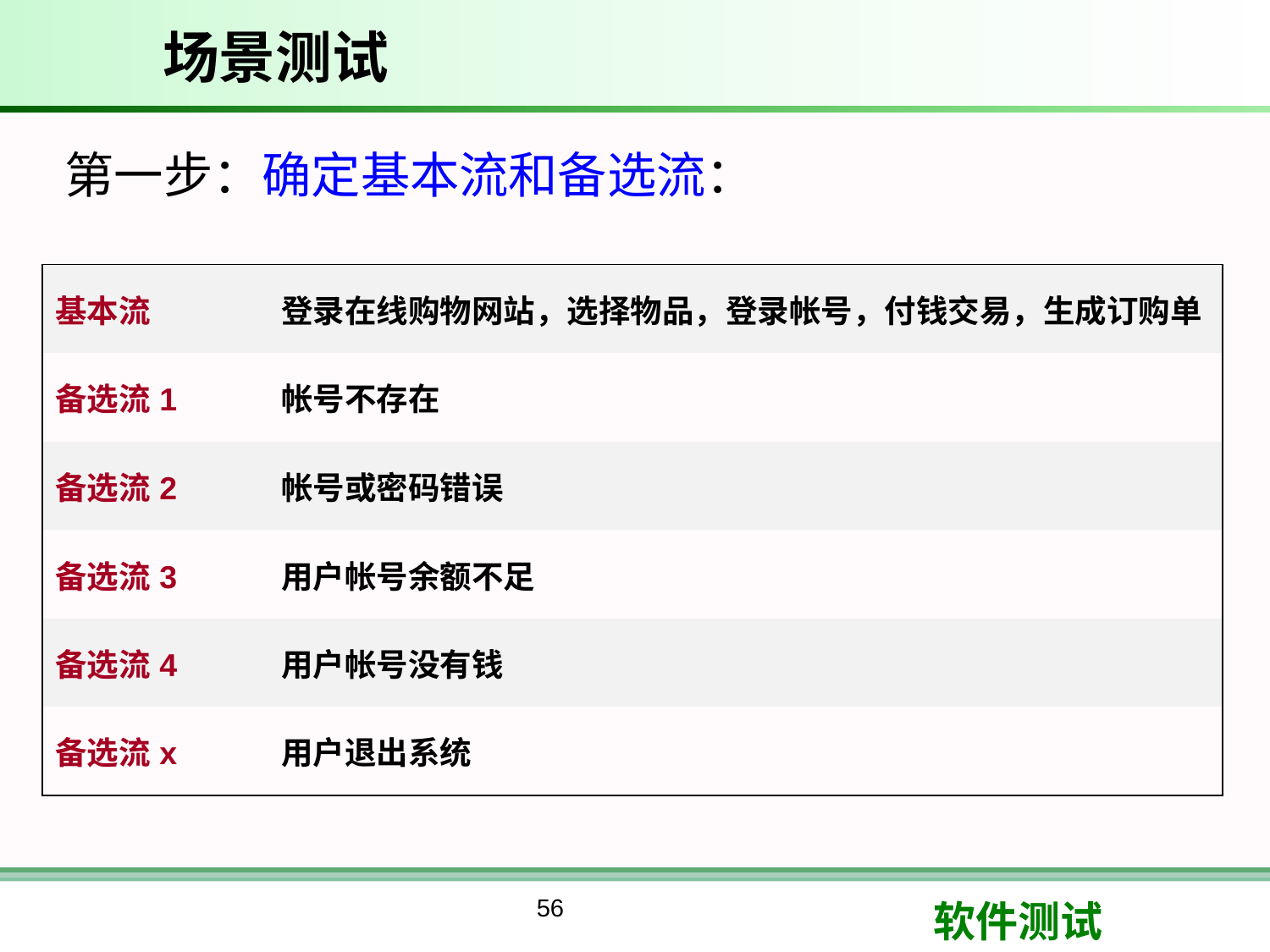

# 场景测试
第一步：确定基本流和备选流：

| 基本流 | 登录在线购物网站，选择物品，登录帐号，付钱交易，生成订购单 |
| --- | --- |
| 备选流1 | 帐号不存在 |
| 备选流2 | 帐号或密码错误 |
| 备选流3 | 用户帐号余额不足 |
| 备选流4 | 用户帐号没有钱 |
| 备选流x | 用户退出系统 |
56